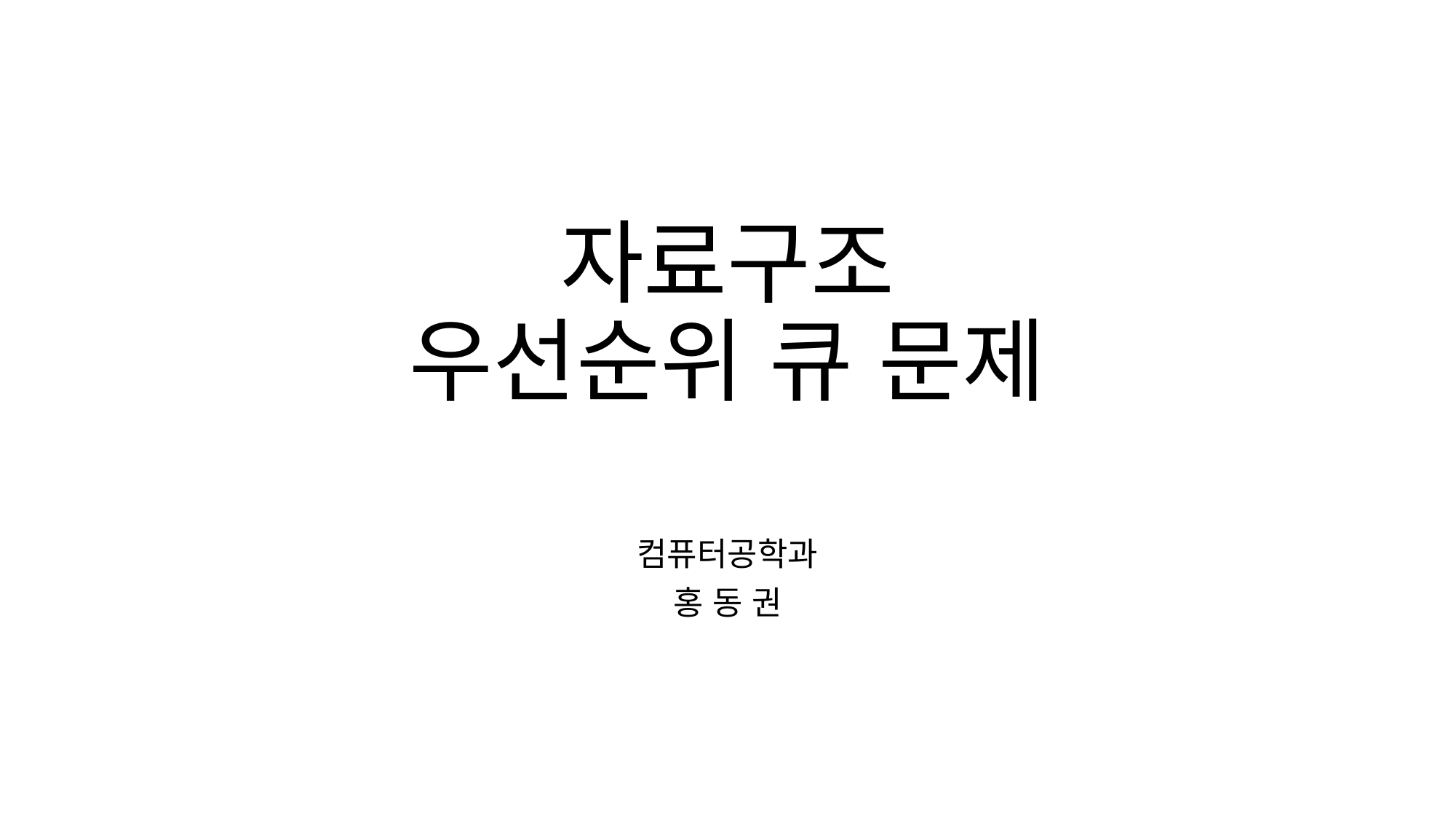

# 자료구조 우선순위 큐 문제

컴퓨터공학과
홍 동 권